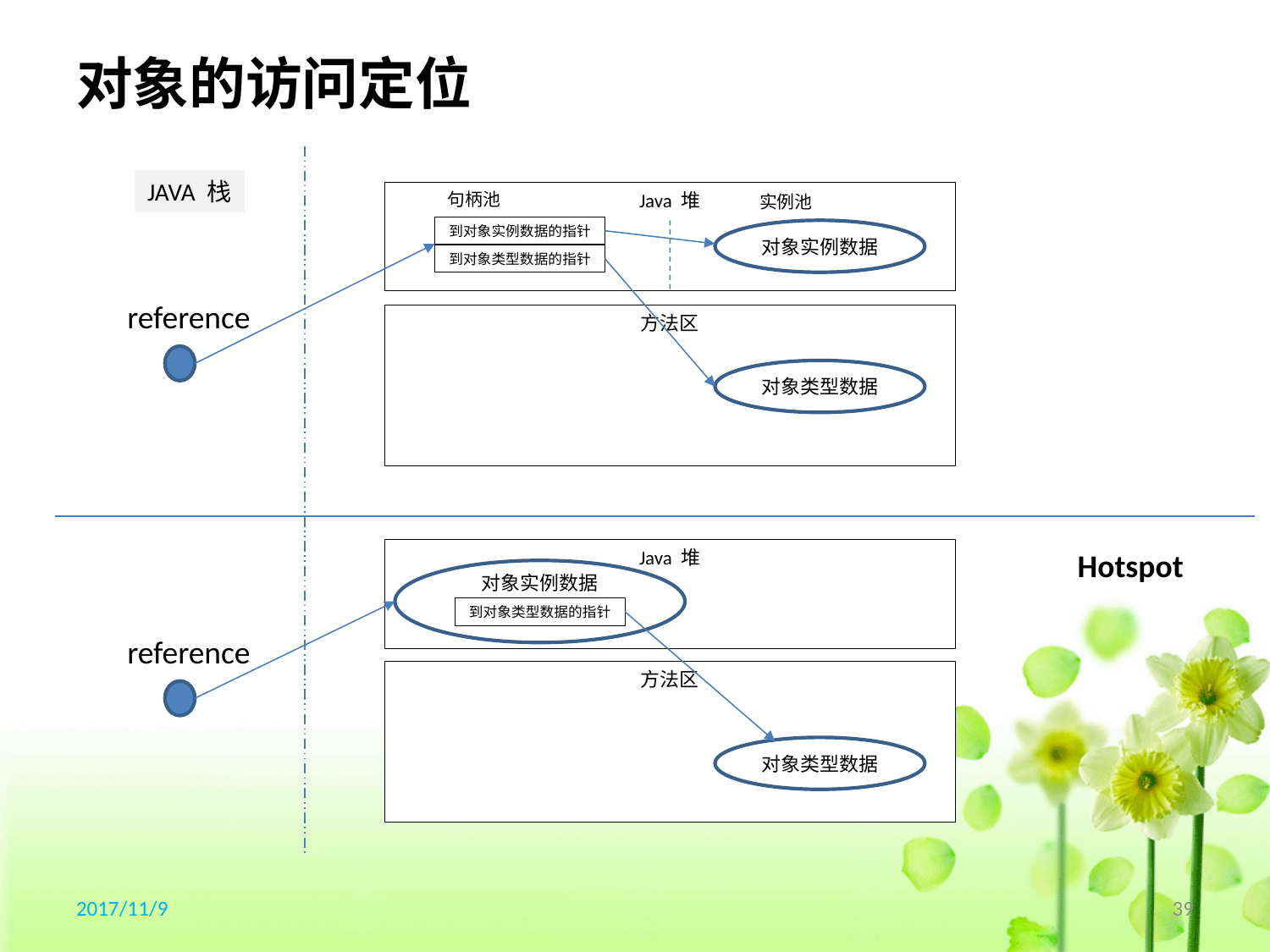

# 对象的访问定位
JAVA 栈
Java 堆
句柄池
实例池
到对象实例数据的指针
对象实例数据
到对象类型数据的指针
reference
方法区

对象类型数据
Java 堆
Hotspot
对象实例数据

到对象类型数据的指针
reference
方法区

对象类型数据
2017/11/9
39